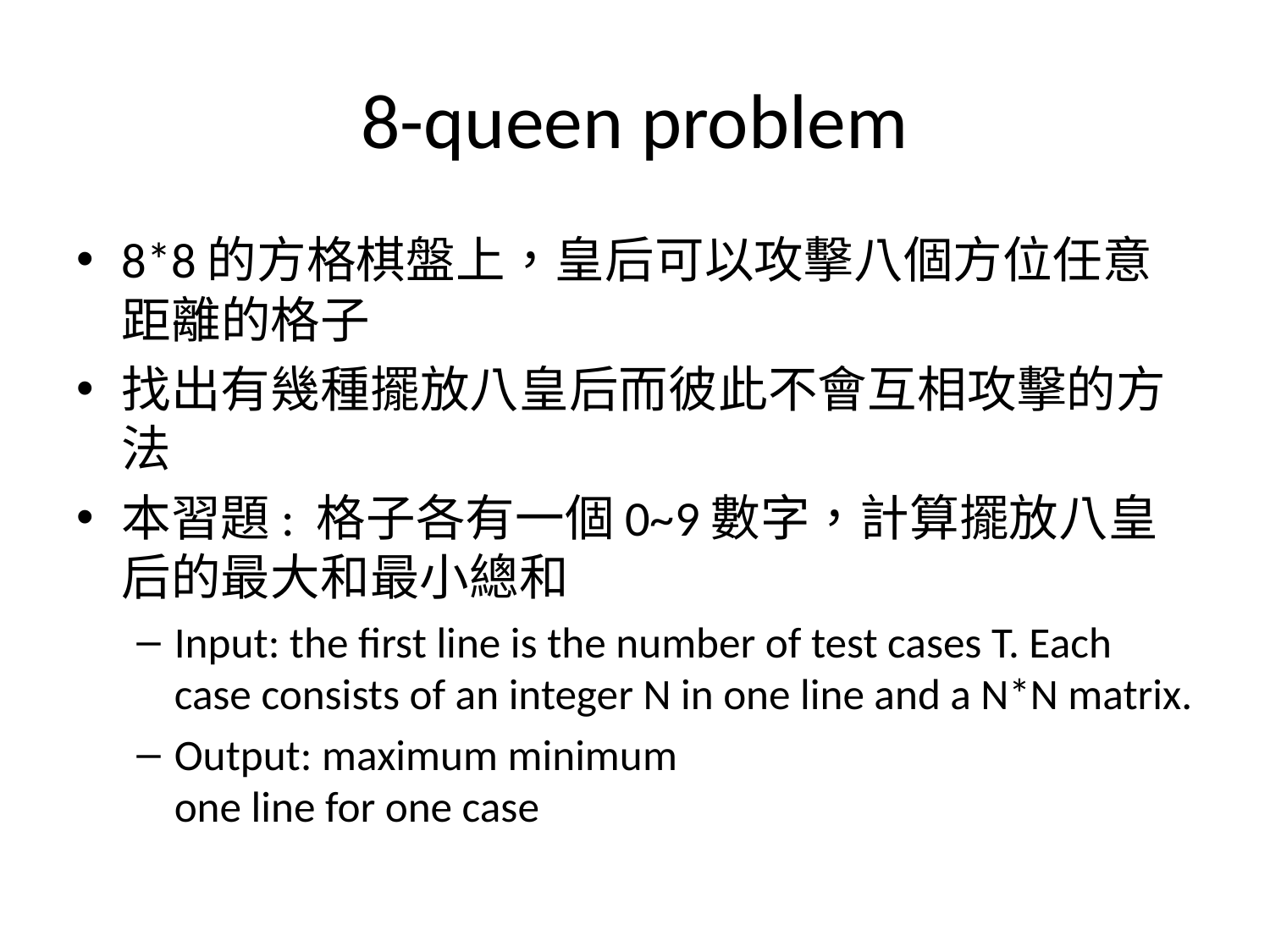

# 8-queen problem
8*8的方格棋盤上，皇后可以攻擊八個方位任意距離的格子
找出有幾種擺放八皇后而彼此不會互相攻擊的方法
本習題: 格子各有一個0~9數字，計算擺放八皇后的最大和最小總和
Input: the first line is the number of test cases T. Each case consists of an integer N in one line and a N*N matrix.
Output: maximum minimum
one line for one case